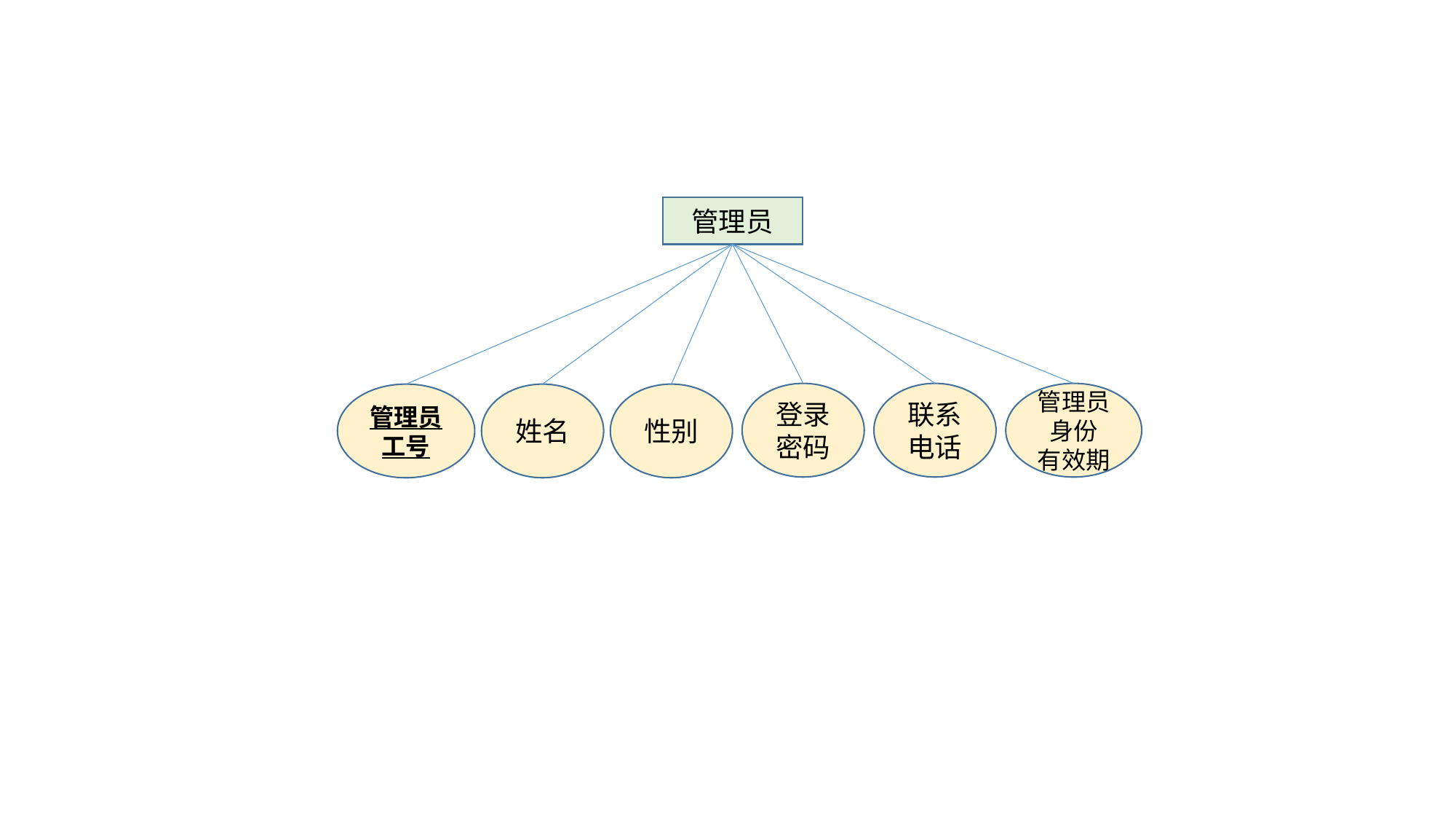

管理员
联系电话
管理员身份
有效期
登录密码
姓名
性别
管理员工号